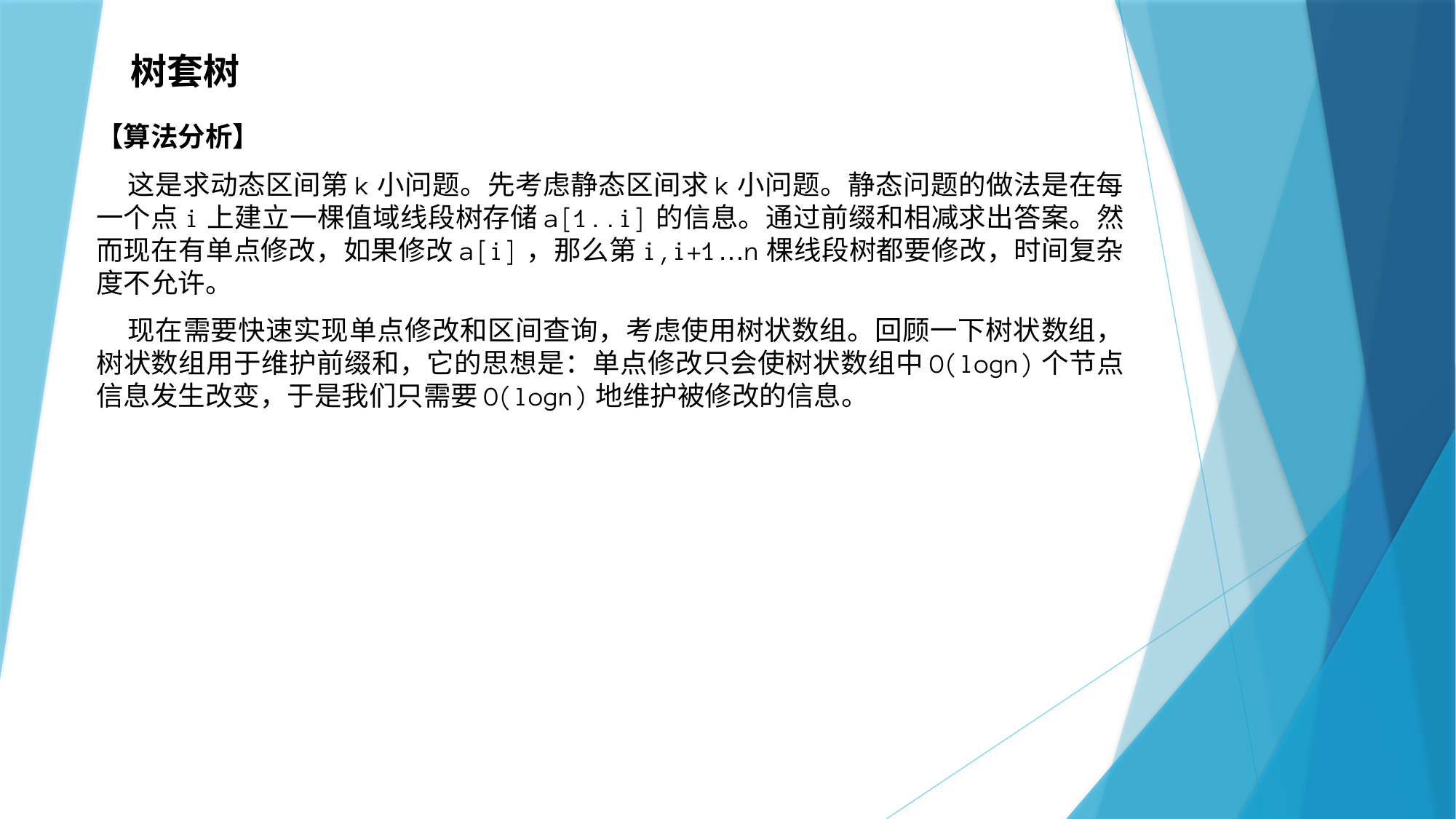

# 树套树
【算法分析】
这是求动态区间第k小问题。先考虑静态区间求k小问题。静态问题的做法是在每一个点i上建立一棵值域线段树存储a[1..i]的信息。通过前缀和相减求出答案。然而现在有单点修改，如果修改a[i]，那么第i,i+1…n棵线段树都要修改，时间复杂度不允许。
现在需要快速实现单点修改和区间查询，考虑使用树状数组。回顾一下树状数组，树状数组用于维护前缀和，它的思想是：单点修改只会使树状数组中O(logn)个节点信息发生改变，于是我们只需要O(logn)地维护被修改的信息。